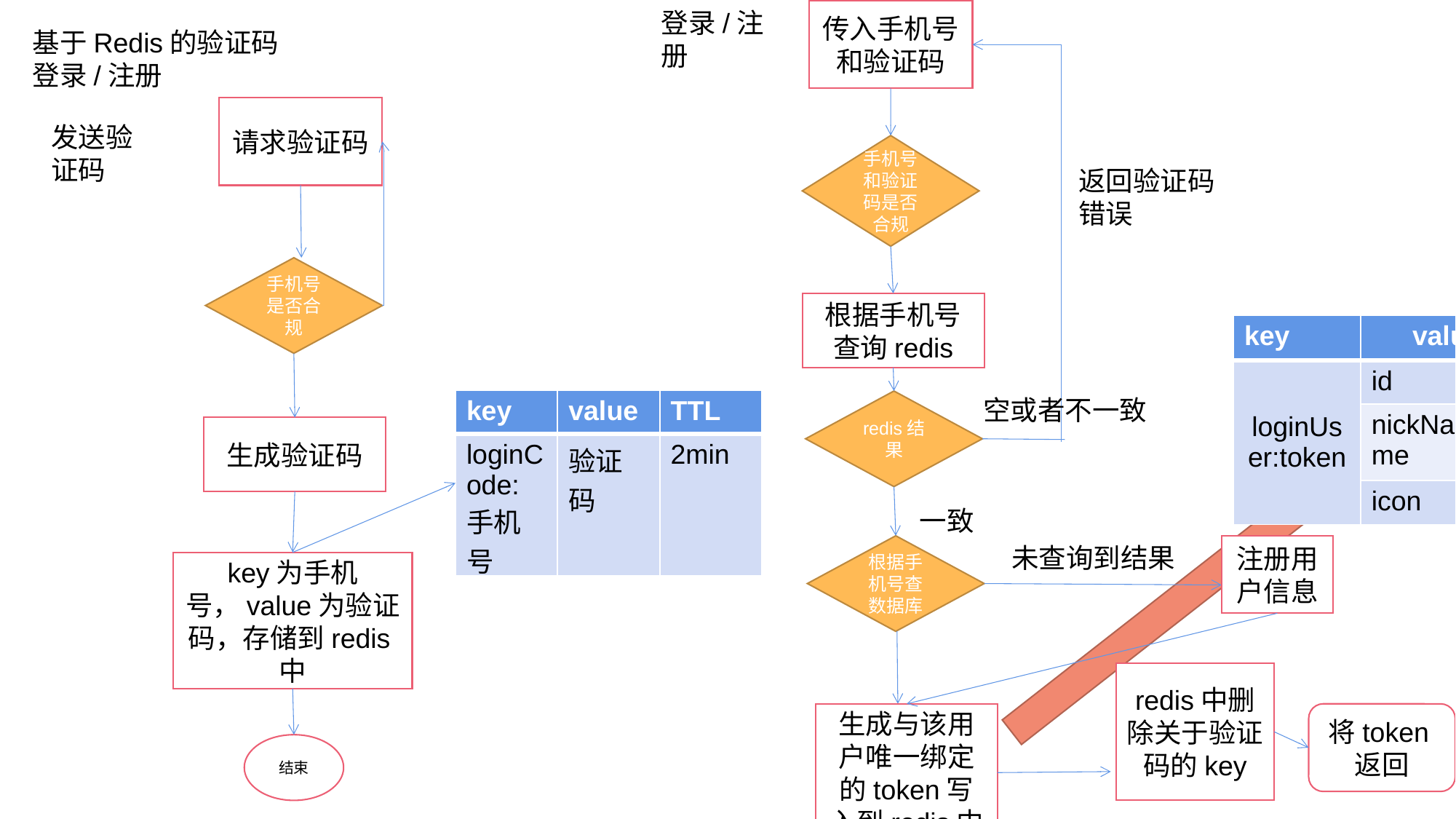

登录/注册
传入手机号和验证码
基于Redis的验证码登录/注册
请求验证码
发送验证码
手机号和验证码是否合规
返回验证码错误
手机号是否合规
根据手机号查询redis
| key | value(hash) |  | TTL |
| --- | --- | --- | --- |
| loginUser:token | id | String | 30min |
|  | nickName | String |  |
|  | icon | String |  |
空或者不一致
| key | value | TTL |
| --- | --- | --- |
| loginCode:手机号 | 验证码 | 2min |
redis结果
生成验证码
一致
根据手机号查数据库
未查询到结果
注册用户信息
key为手机号，value为验证码，存储到redis中

redis中删除关于验证码的key
生成与该用户唯一绑定的token写入到redis中
将token返回
结束